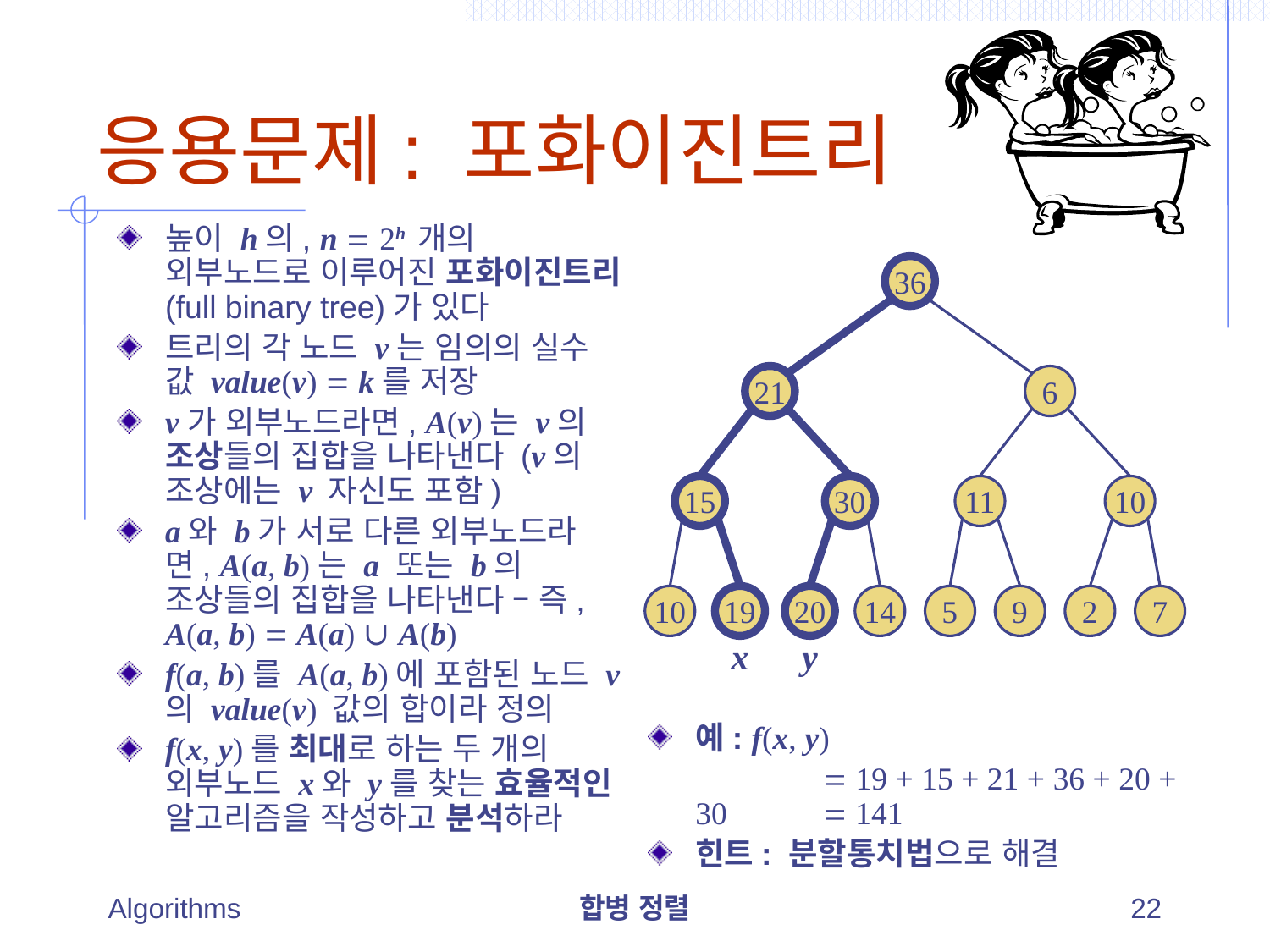

# 응용문제: 포화이진트리
높이 h의, n = 2h 개의 외부노드로 이루어진 포화이진트리(full binary tree)가 있다
트리의 각 노드 v는 임의의 실수 값 value(v) = k를 저장
v가 외부노드라면, A(v)는 v의 조상들의 집합을 나타낸다 (v의 조상에는 v 자신도 포함)
a와 b가 서로 다른 외부노드라면, A(a, b)는 a 또는 b의 조상들의 집합을 나타낸다 – 즉, A(a, b) = A(a) ∪ A(b)
f(a, b)를 A(a, b)에 포함된 노드 v의 value(v) 값의 합이라 정의
f(x, y)를 최대로 하는 두 개의 외부노드 x와 y를 찾는 효율적인 알고리즘을 작성하고 분석하라
36
21
6
15
30
11
10
10
19
20
14
5
9
2
7
x
y
예: f(x, y)
		= 19 + 15 + 21 + 36 + 20 + 30 	= 141
힌트: 분할통치법으로 해결
Algorithms
합병 정렬
22